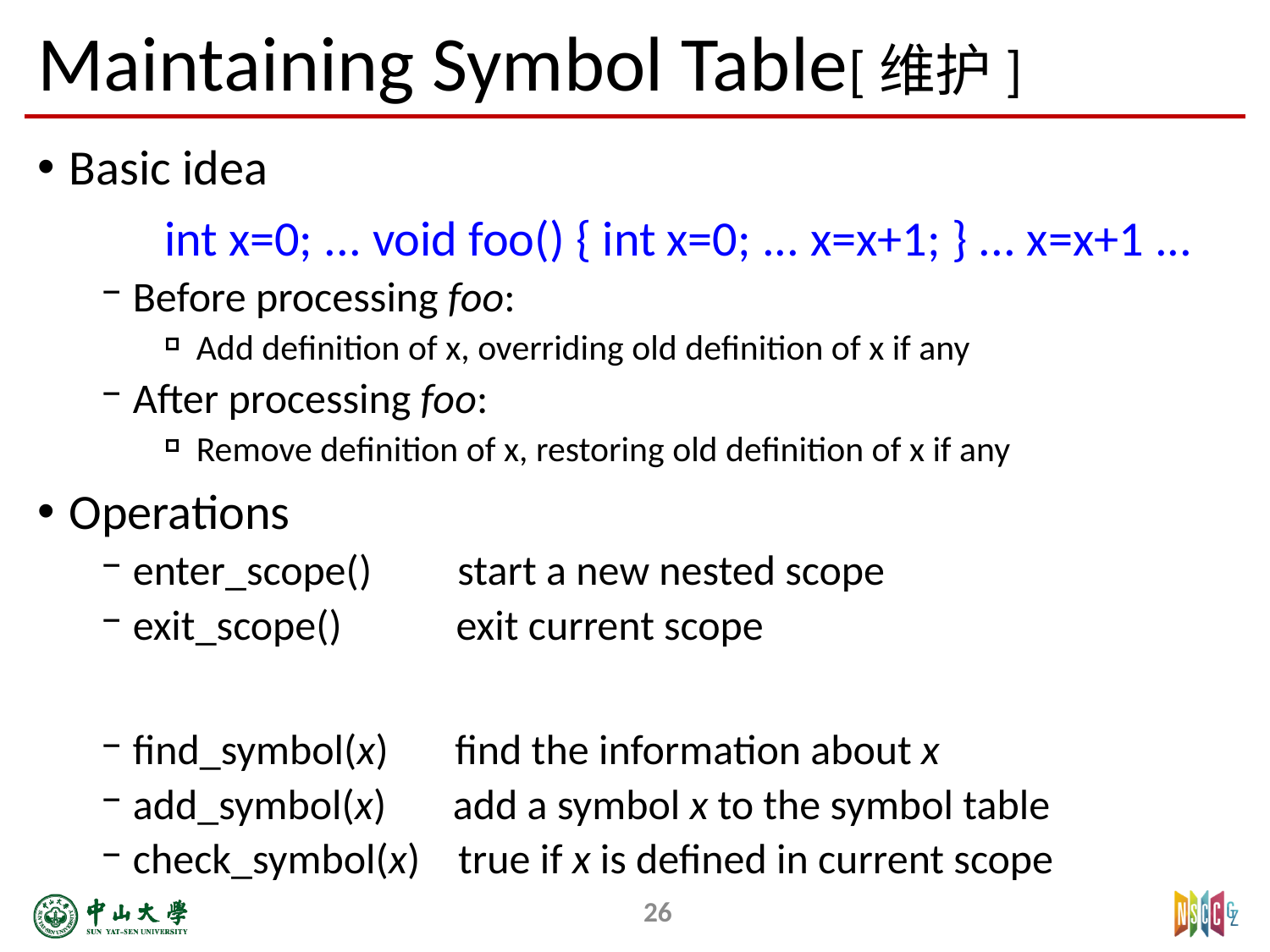

# Maintaining Symbol Table[维护]
Basic idea
	int x=0; ... void foo() { int x=0; ... x=x+1; } ... x=x+1 ...
Before processing foo:
Add definition of x, overriding old definition of x if any
After processing foo:
Remove definition of x, restoring old definition of x if any
Operations
enter_scope()         start a new nested scope
exit_scope()            exit current scope

find_symbol(x)       find the information about x
add_symbol(x)       add a symbol x to the symbol table
check_symbol(x)    true if x is defined in current scope
26